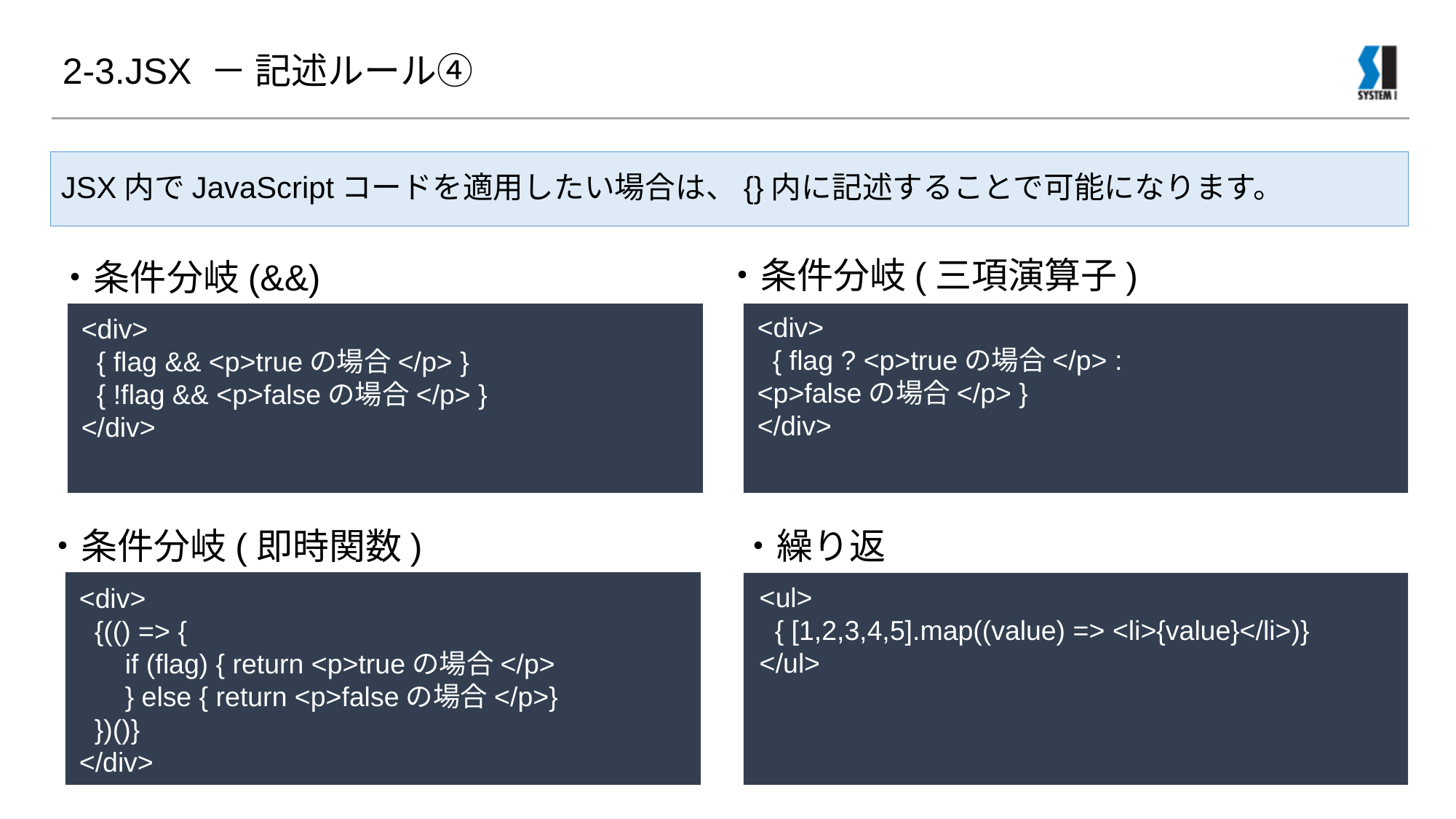

# 2-3.JSX － 記述ルール④
JSX内でJavaScriptコードを適用したい場合は、{}内に記述することで可能になります。
・条件分岐(三項演算子)
・条件分岐(&&)

<div>
  { flag ? <p>trueの場合</p> : <p>falseの場合</p> }
</div>

<div>
  { flag && <p>trueの場合</p> }
  { !flag && <p>falseの場合</p> }
</div>
・条件分岐(即時関数)
・繰り返し

<ul>
  { [1,2,3,4,5].map((value) => <li>{value}</li>)}
</ul>
<div>
  {(() => {
      if (flag) { return <p>trueの場合</p>
      } else { return <p>falseの場合</p>}
  })()}
</div>